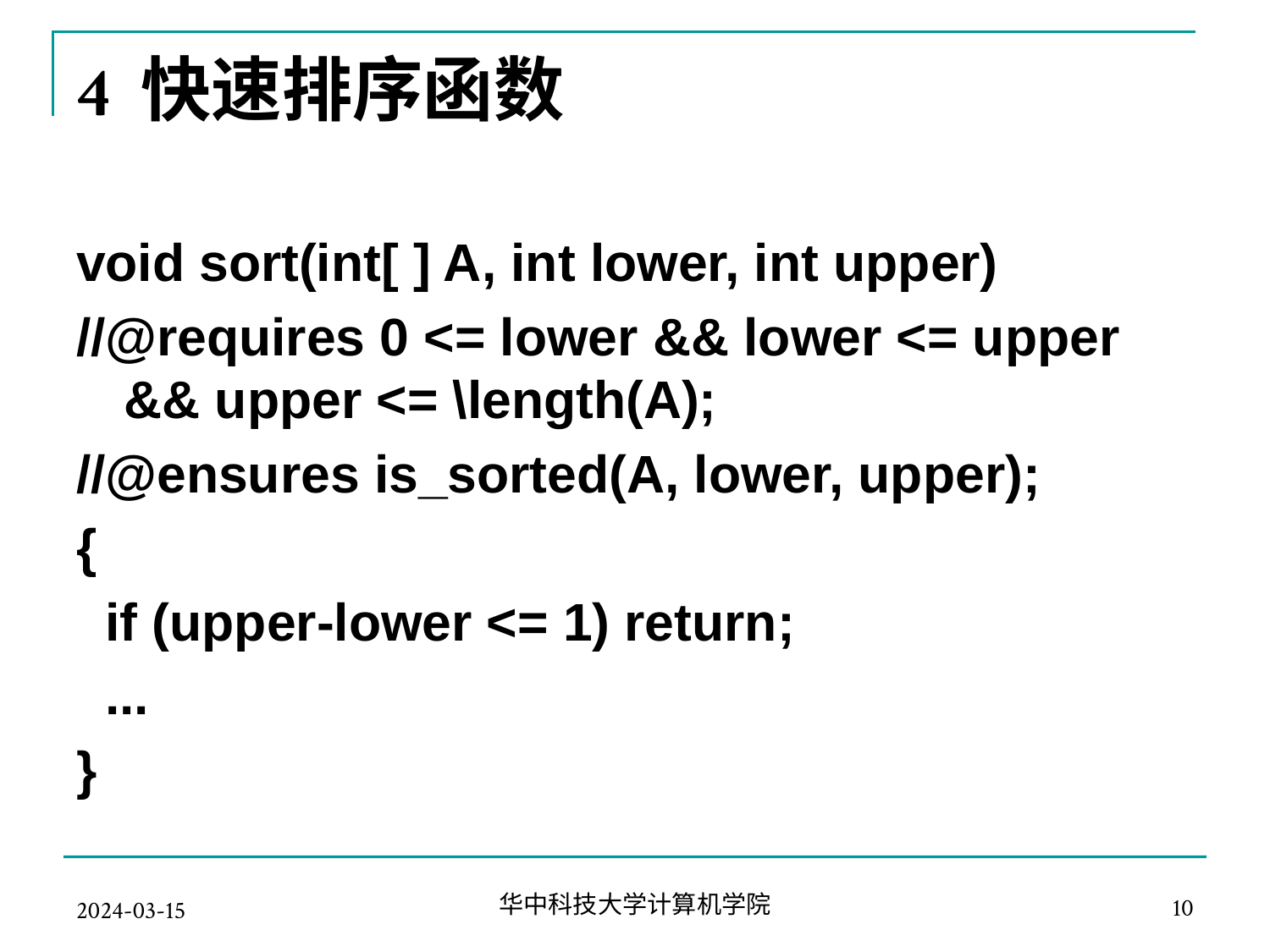

# 4 快速排序函数
void sort(int[ ] A, int lower, int upper)
//@requires 0 <= lower && lower <= upper && upper <= \length(A);
//@ensures is_sorted(A, lower, upper);
{
  if (upper-lower <= 1) return;
  ...
}
2024-03-15
10
华中科技大学计算机学院